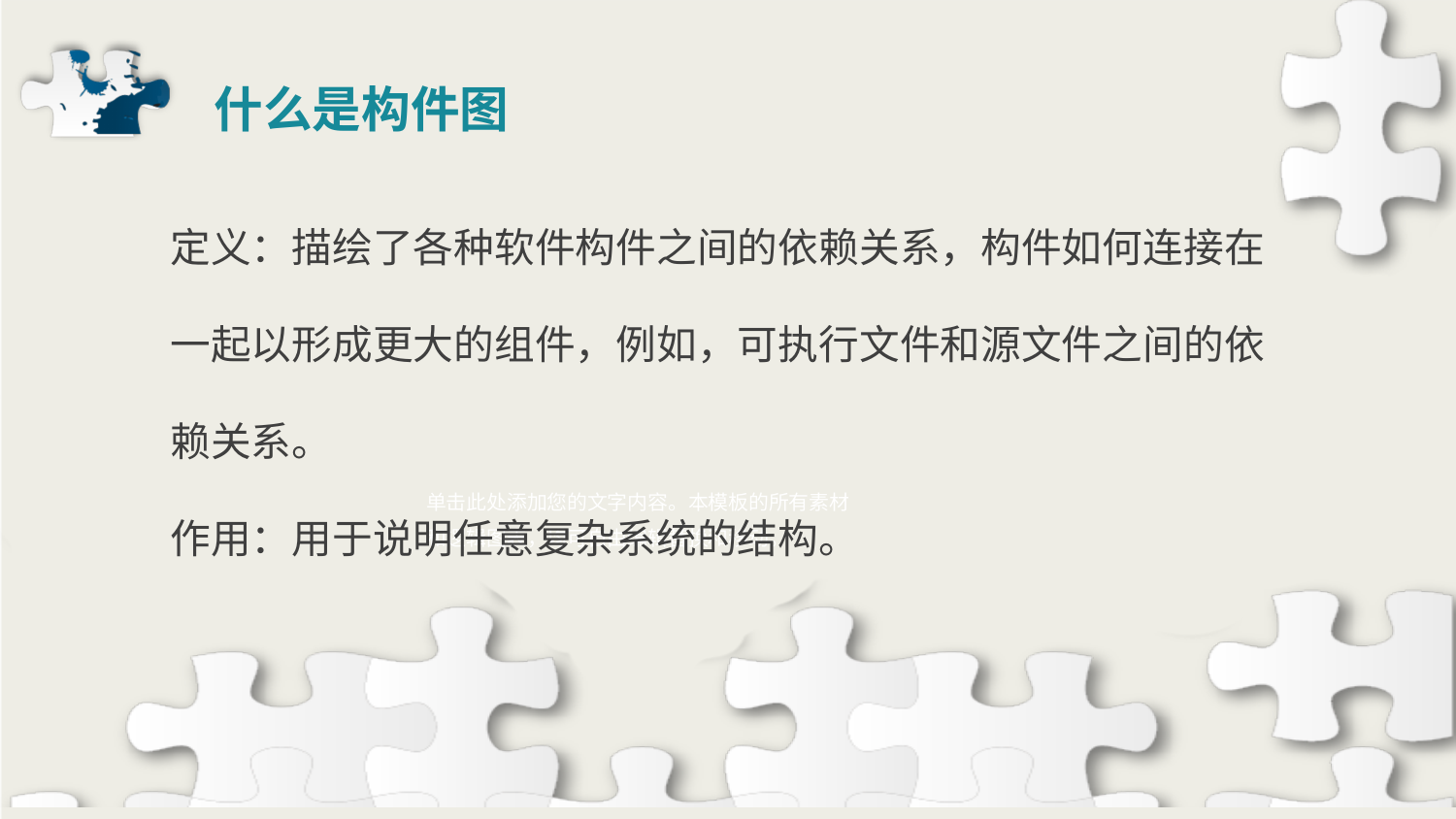

什么是构件图
定义：描绘了各种软件构件之间的依赖关系，构件如何连接在一起以形成更大的组件，例如，可执行文件和源文件之间的依赖关系。
作用：用于说明任意复杂系统的结构。
单击此处添加您的文字内容。本模板的所有素材和逻辑图表，均可自由编辑替换和移动。
延时符